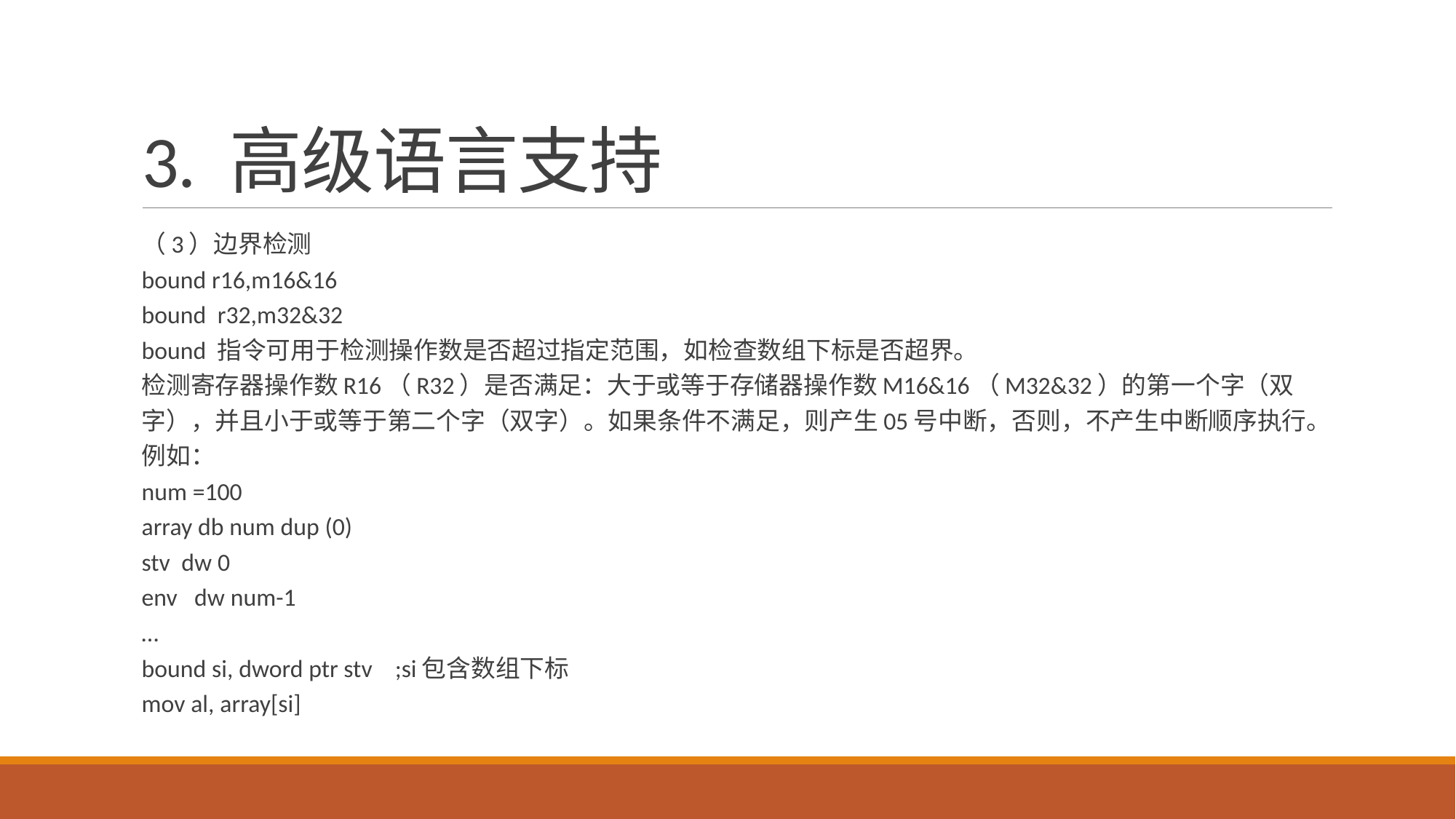

# 3. 高级语言支持
（3）边界检测
bound r16,m16&16
bound  r32,m32&32
bound 指令可用于检测操作数是否超过指定范围，如检查数组下标是否超界。
检测寄存器操作数R16（R32）是否满足：大于或等于存储器操作数M16&16（M32&32）的第一个字（双字），并且小于或等于第二个字（双字）。如果条件不满足，则产生05号中断，否则，不产生中断顺序执行。
例如：
num =100
array db num dup (0)
stv  dw 0
env   dw num-1
…
bound si, dword ptr stv    ;si包含数组下标
mov al, array[si]